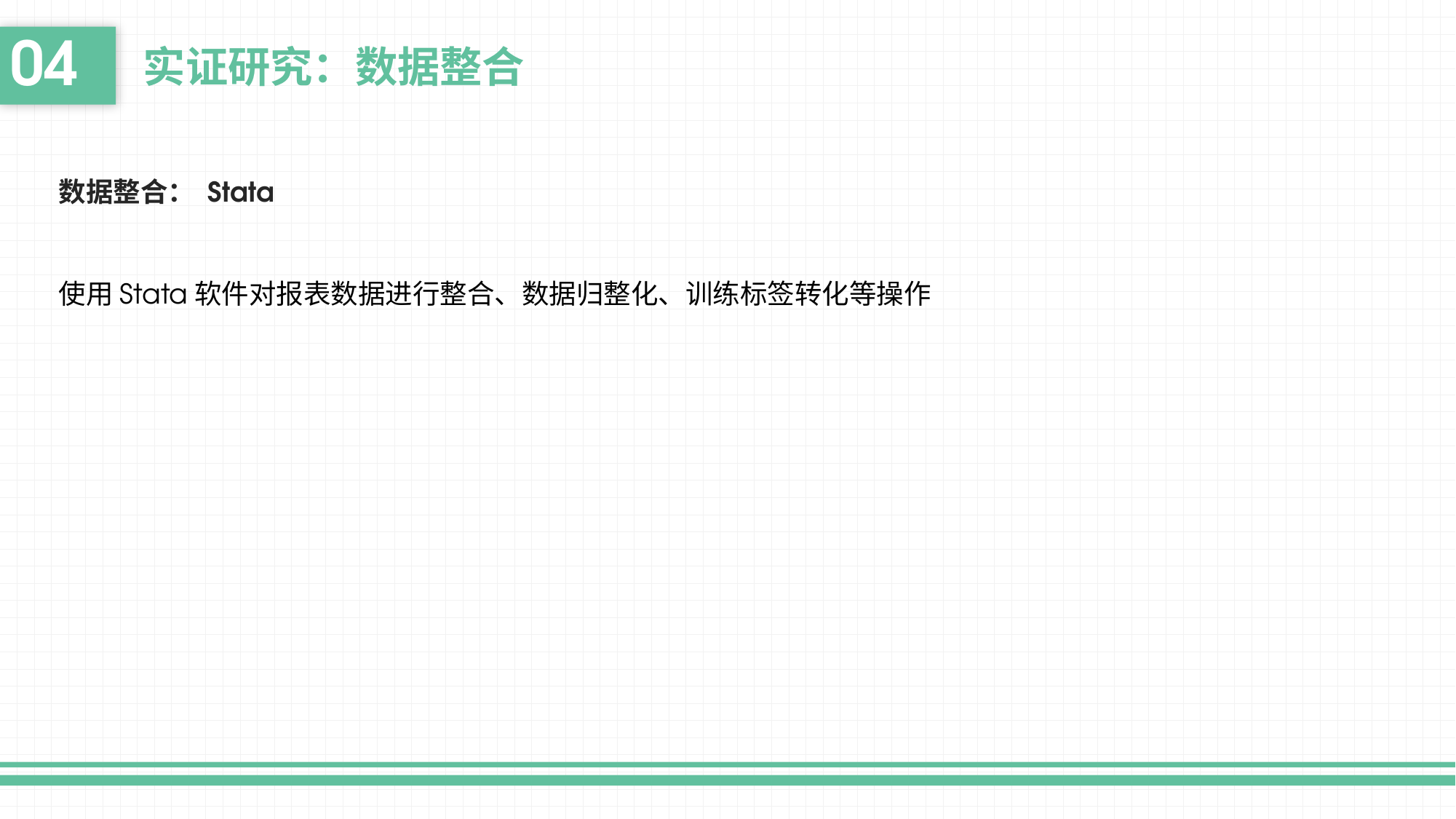

04
实证研究：数据整合
数据整合： Stata
使用Stata软件对报表数据进行整合、数据归整化、训练标签转化等操作